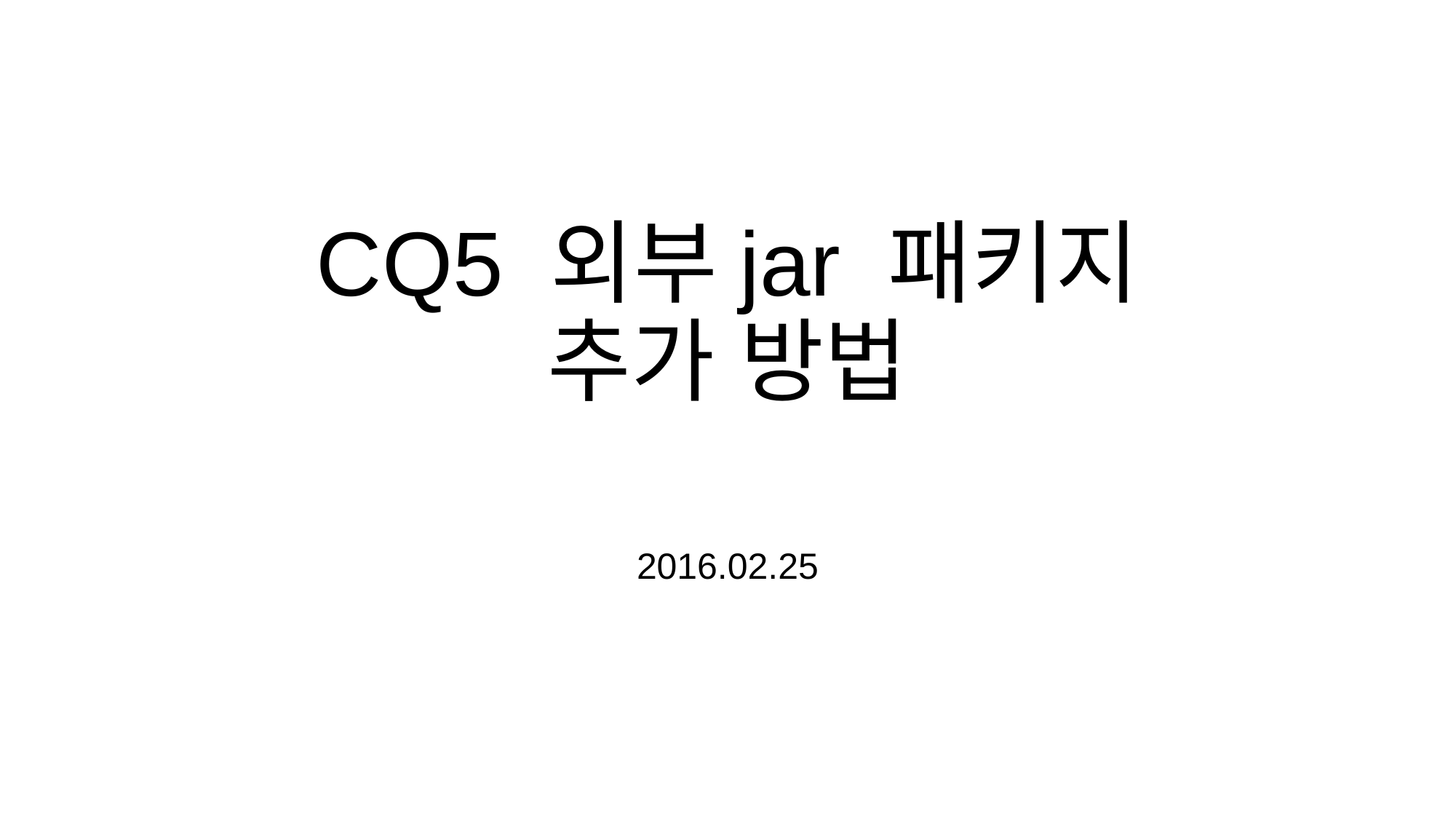

# CQ5 외부jar 패키지 추가 방법
2016.02.25